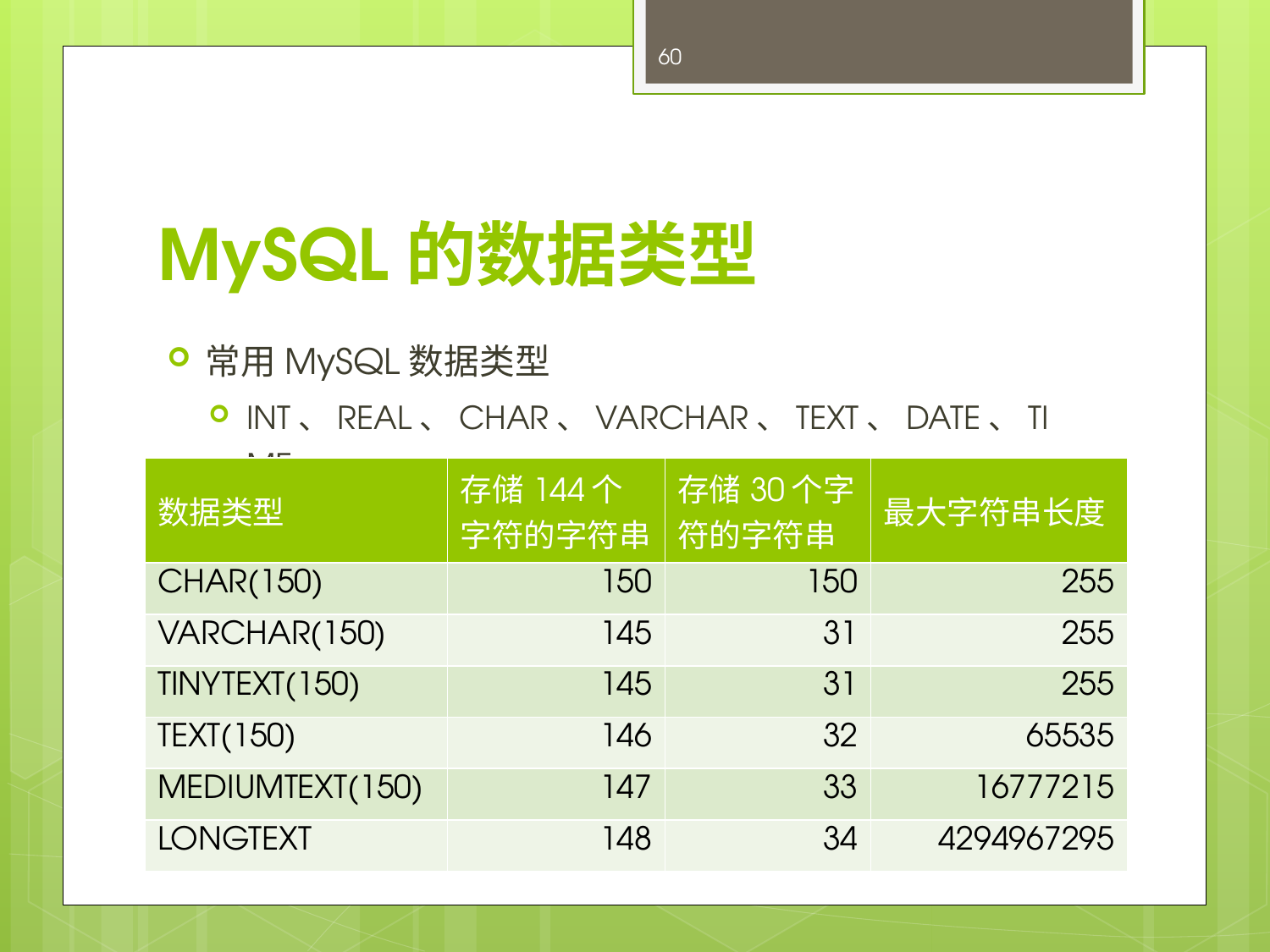

60
# MySQL的数据类型
常用MySQL数据类型
INT、REAL、CHAR、VARCHAR、TEXT、DATE、TIME
| 数据类型 | 存储144个字符的字符串 | 存储30个字符的字符串 | 最大字符串长度 |
| --- | --- | --- | --- |
| CHAR(150) | 150 | 150 | 255 |
| VARCHAR(150) | 145 | 31 | 255 |
| TINYTEXT(150) | 145 | 31 | 255 |
| TEXT(150) | 146 | 32 | 65535 |
| MEDIUMTEXT(150) | 147 | 33 | 16777215 |
| LONGTEXT | 148 | 34 | 4294967295 |